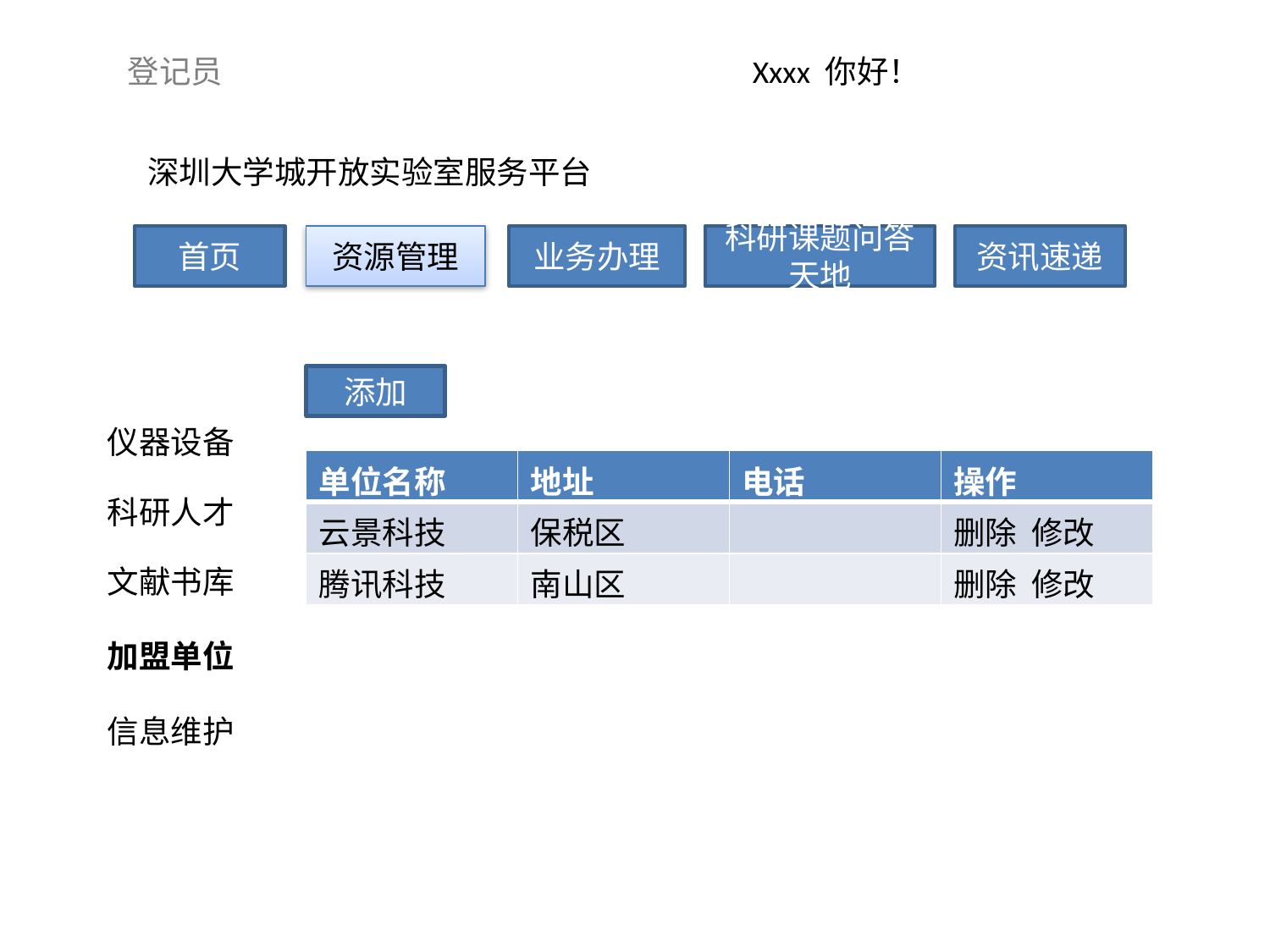

Xxxx 你好！
登记员
深圳大学城开放实验室服务平台
首页
资源管理
业务办理
科研课题问答天地
资讯速递
添加
仪器设备
| 单位名称 | 地址 | 电话 | 操作 |
| --- | --- | --- | --- |
| 云景科技 | 保税区 |  | 删除 修改 |
| 腾讯科技 | 南山区 |  | 删除 修改 |
科研人才
文献书库
加盟单位
信息维护